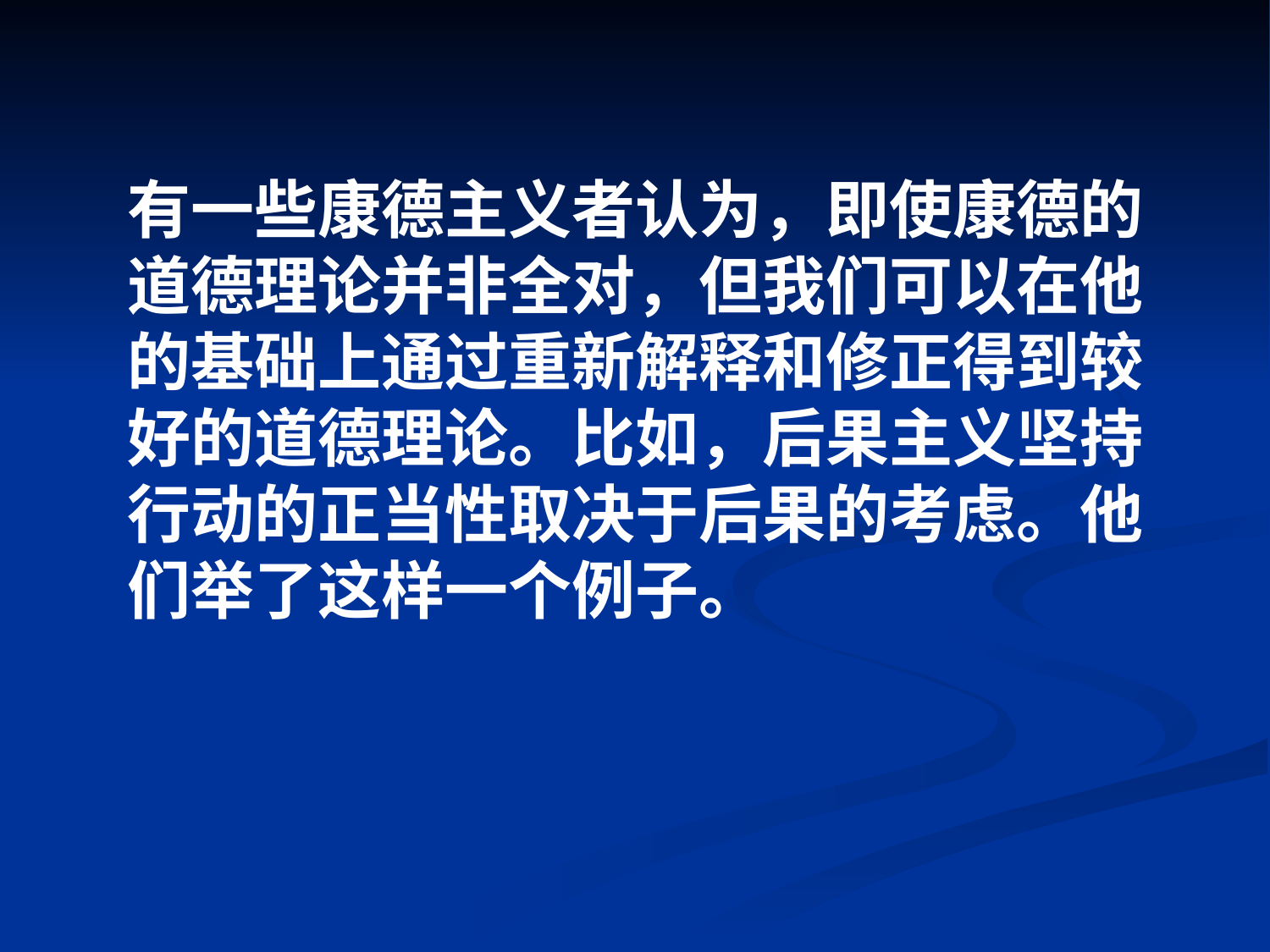

有一些康德主义者认为，即使康德的道德理论并非全对，但我们可以在他的基础上通过重新解释和修正得到较好的道德理论。比如，后果主义坚持行动的正当性取决于后果的考虑。他们举了这样一个例子。